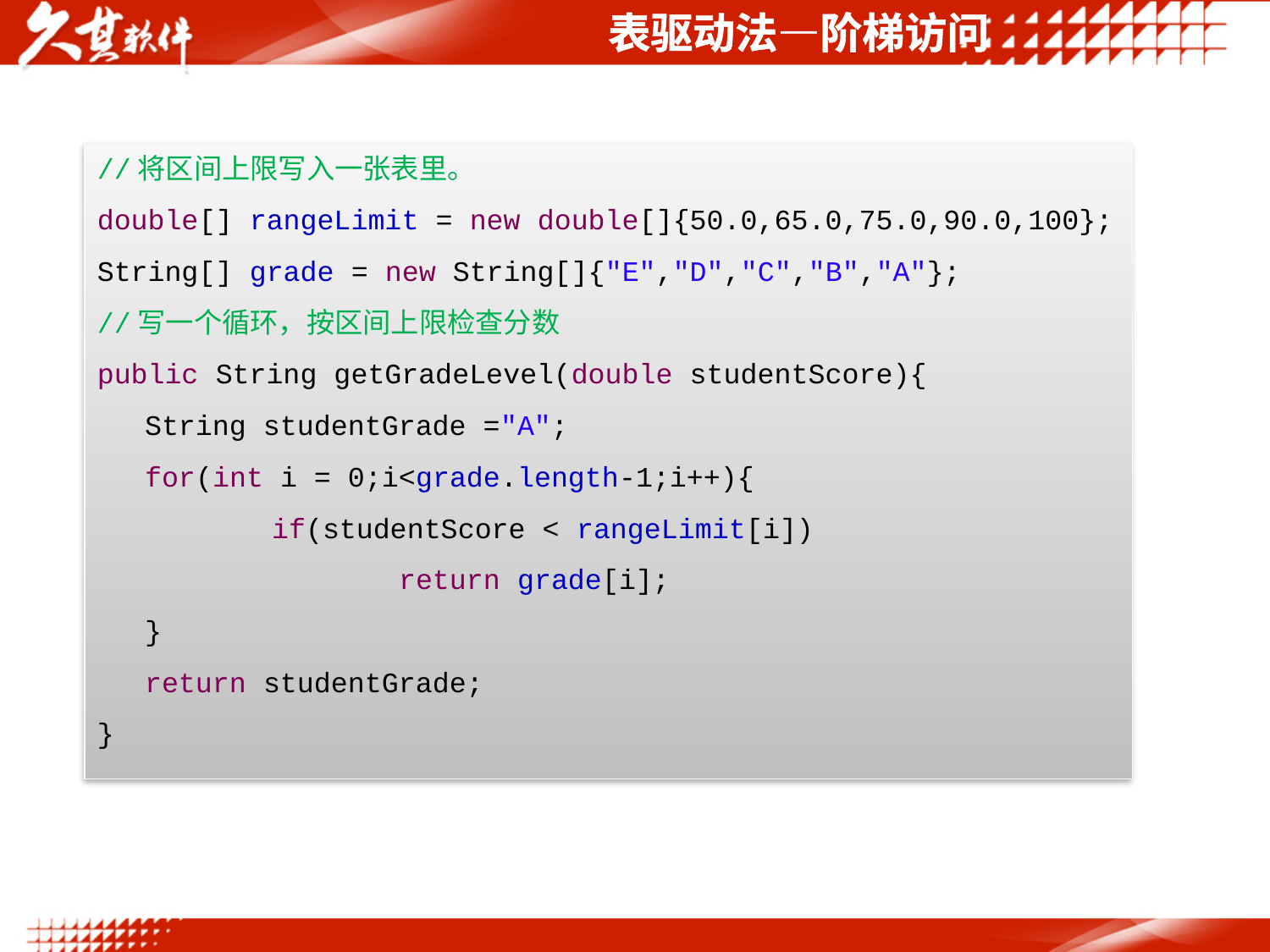

表驱动法—阶梯访问
//将区间上限写入一张表里。
double[] rangeLimit = new double[]{50.0,65.0,75.0,90.0,100};
String[] grade = new String[]{"E","D","C","B","A"};
//写一个循环，按区间上限检查分数
public String getGradeLevel(double studentScore){
	String studentGrade ="A";
	for(int i = 0;i<grade.length-1;i++){
		if(studentScore < rangeLimit[i])
			return grade[i];
	}
	return studentGrade;
}